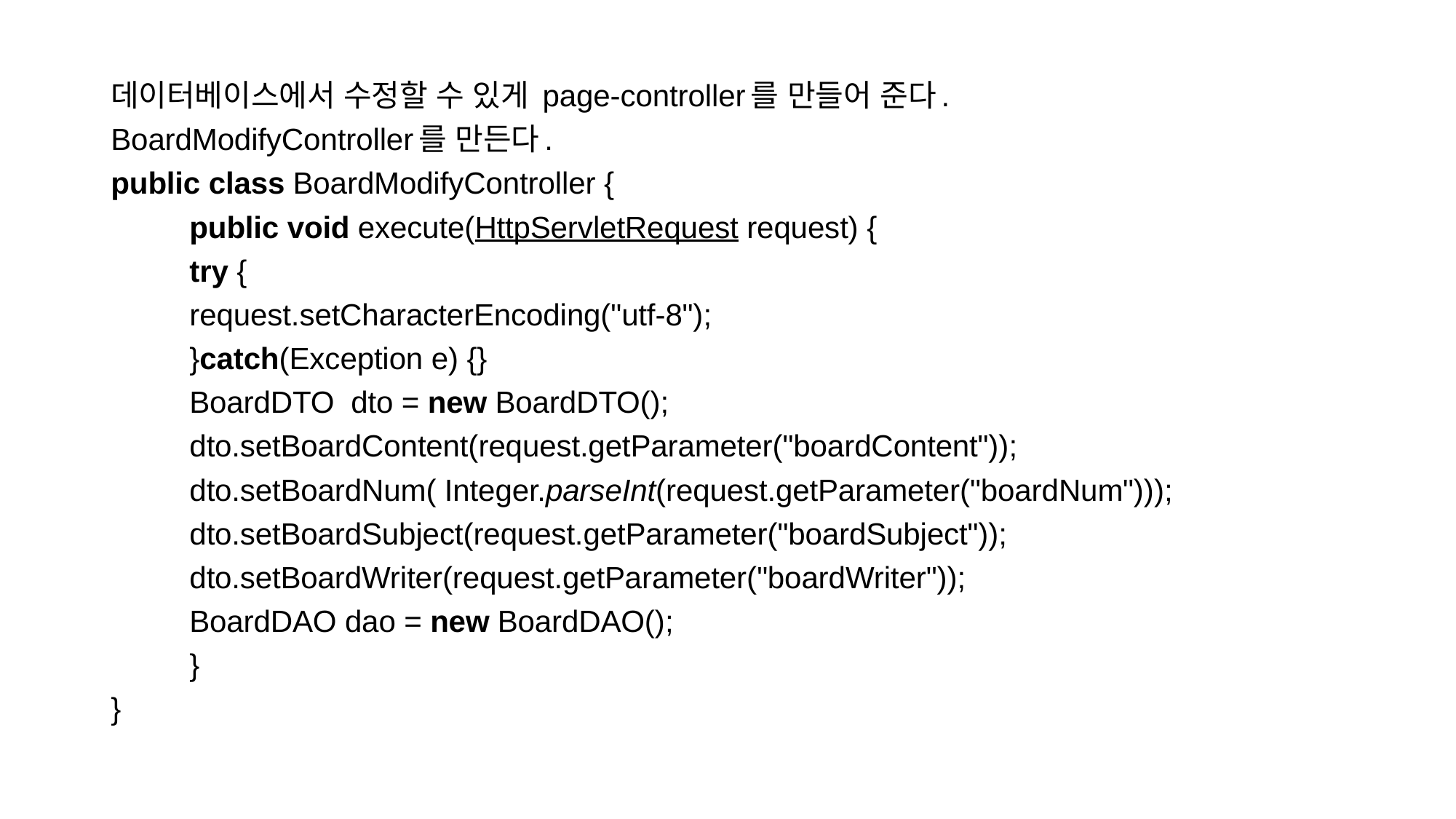

데이터베이스에서 수정할 수 있게 page-controller를 만들어 준다.
BoardModifyController를 만든다.
public class BoardModifyController {
	public void execute(HttpServletRequest request) {
		try {
			request.setCharacterEncoding("utf-8");
		}catch(Exception e) {}
		BoardDTO  dto = new BoardDTO();
		dto.setBoardContent(request.getParameter("boardContent"));
		dto.setBoardNum( Integer.parseInt(request.getParameter("boardNum")));
		dto.setBoardSubject(request.getParameter("boardSubject"));
		dto.setBoardWriter(request.getParameter("boardWriter"));
		BoardDAO dao = new BoardDAO();
	}
}